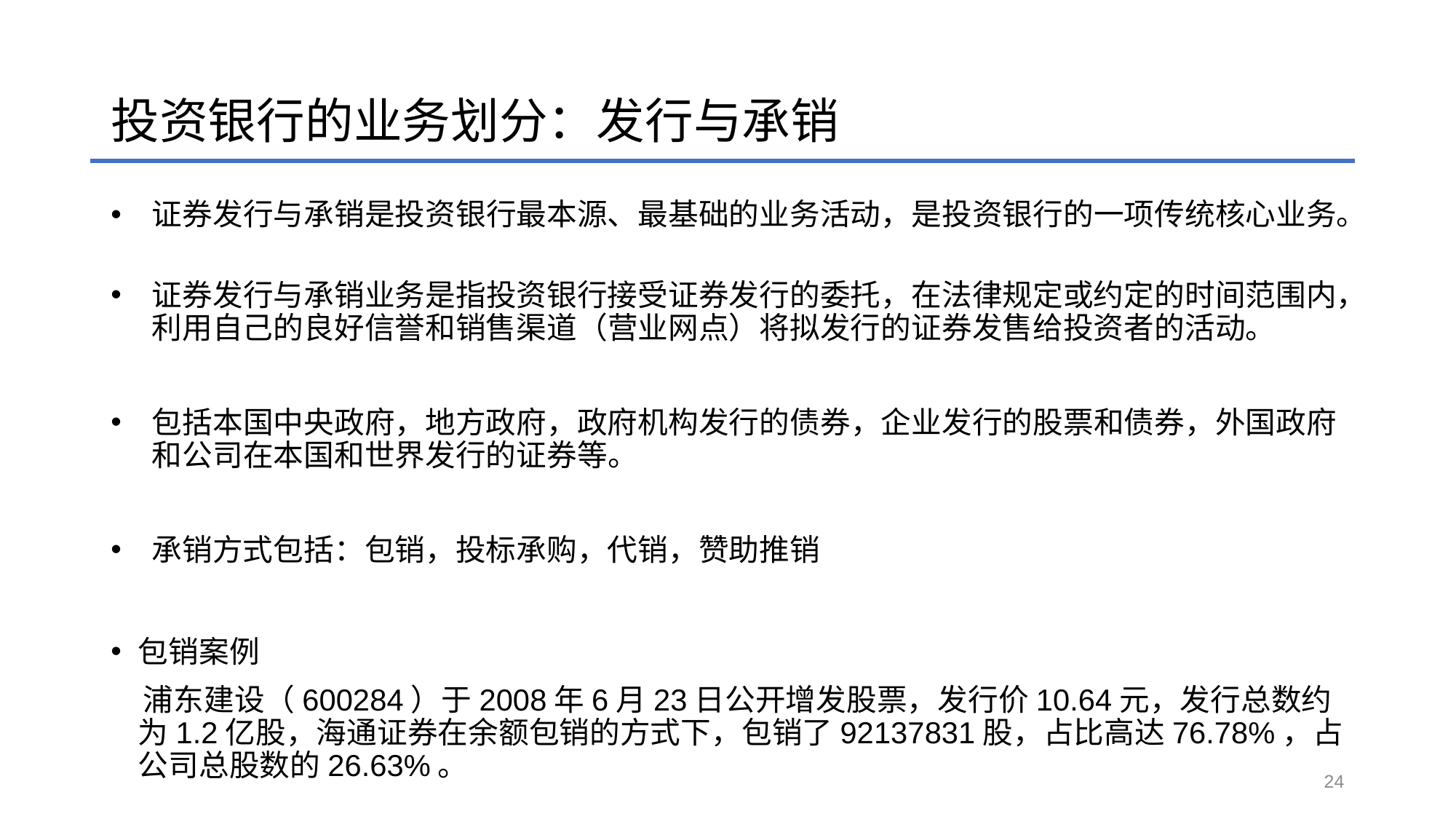

# 投资银行的业务划分：发行与承销
证券发行与承销是投资银行最本源、最基础的业务活动，是投资银行的一项传统核心业务。

证券发行与承销业务是指投资银行接受证券发行的委托，在法律规定或约定的时间范围内，利用自己的良好信誉和销售渠道（营业网点）将拟发行的证券发售给投资者的活动。

包括本国中央政府，地方政府，政府机构发行的债券，企业发行的股票和债券，外国政府和公司在本国和世界发行的证券等。

承销方式包括：包销，投标承购，代销，赞助推销

包销案例
浦东建设（600284）于2008年6月23日公开增发股票，发行价10.64元，发行总数约为1.2亿股，海通证券在余额包销的方式下，包销了92137831股，占比高达76.78%，占公司总股数的26.63%。
24